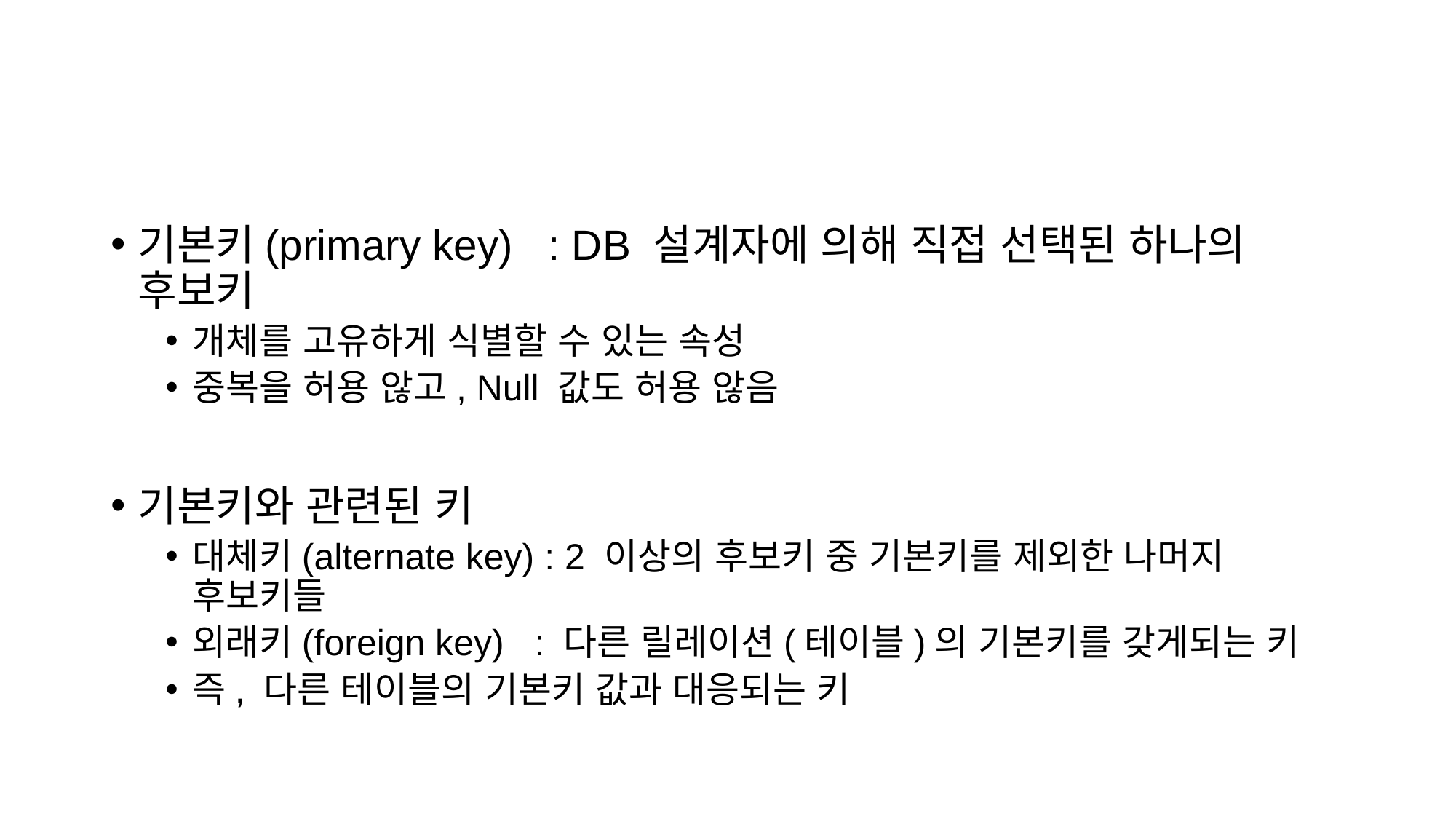

#
기본키(primary key)   : DB 설계자에 의해 직접 선택된 하나의 후보키
개체를 고유하게 식별할 수 있는 속성
중복을 허용 않고, Null 값도 허용 않음

기본키와 관련된 키
대체키(alternate key) : 2 이상의 후보키 중 기본키를 제외한 나머지 후보키들
외래키(foreign key)   : 다른 릴레이션(테이블)의 기본키를 갖게되는 키
즉, 다른 테이블의 기본키 값과 대응되는 키